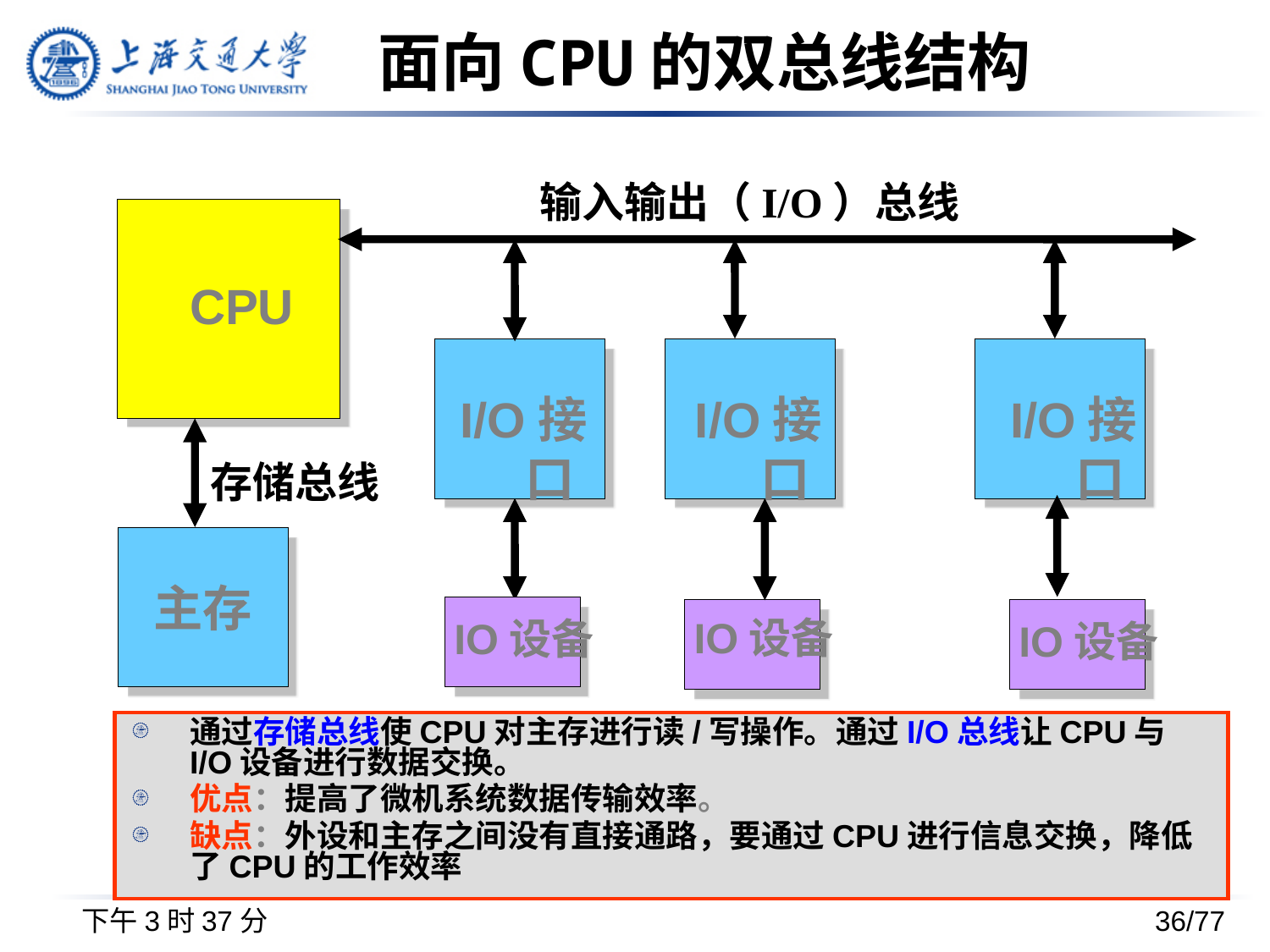

# 面向CPU的双总线结构
输入输出（I/O）总线

CPU

I/O接口
I/O接口
I/O接口

存储总线

主存

IO设备
IO设备
IO设备
通过存储总线使CPU对主存进行读/写操作。通过I/O总线让CPU与I/O设备进行数据交换。
优点：提高了微机系统数据传输效率。
缺点：外设和主存之间没有直接通路，要通过CPU进行信息交换，降低了CPU的工作效率
下午3时37分
36/77